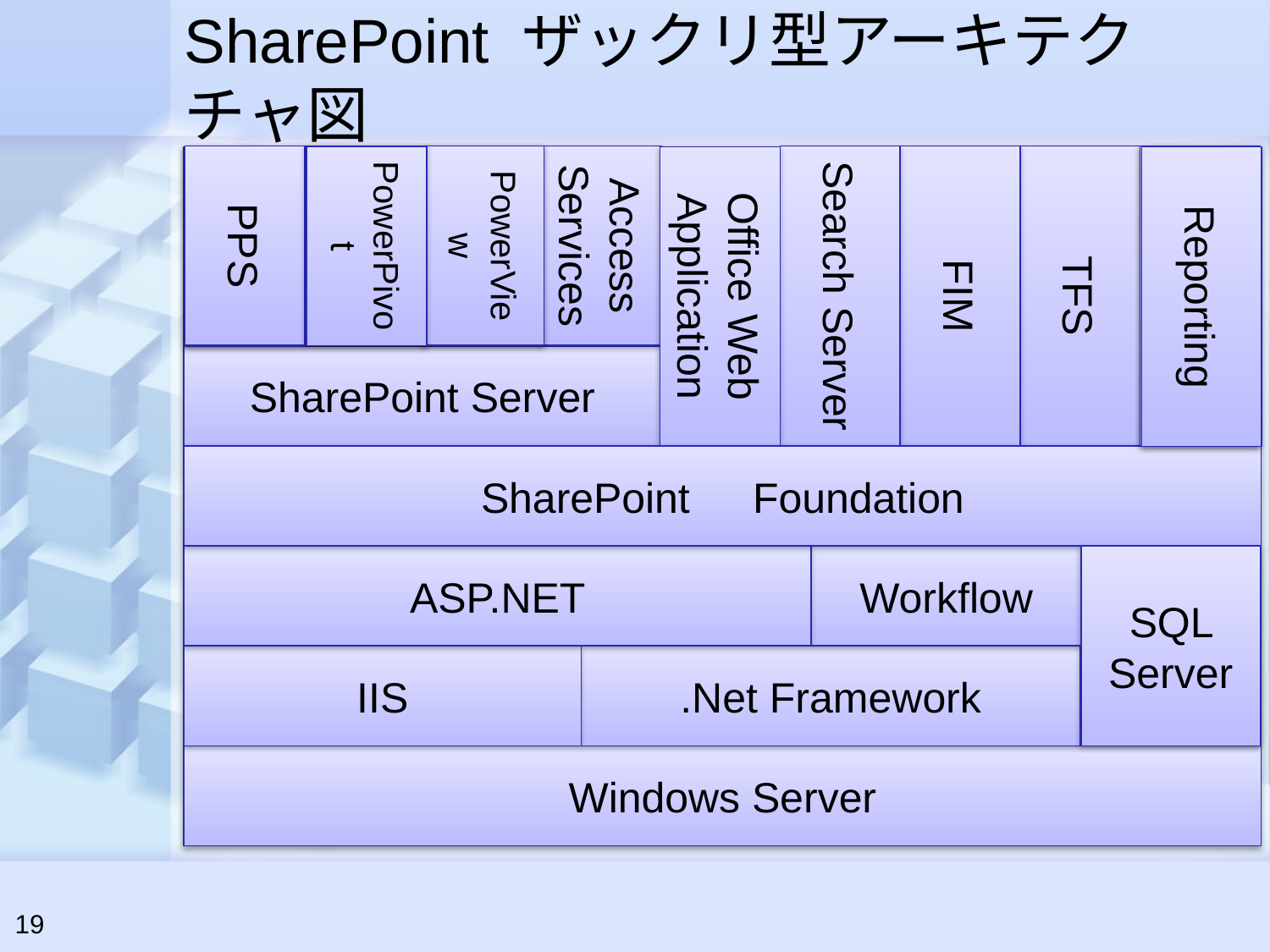

# SharePoint ザックリ型アーキテクチャ図
PowerView
Reporting
PPS
PowerPivot
PowerView
Access Services
Search Server
FIM
TFS
PowerPivot
PPS
Office Web Application
Reporting
SharePoint Server
SharePoint　Foundation
ASP.NET
Workflow
SQL Server
SQL Server
IIS
.Net Framework
Windows Server
19